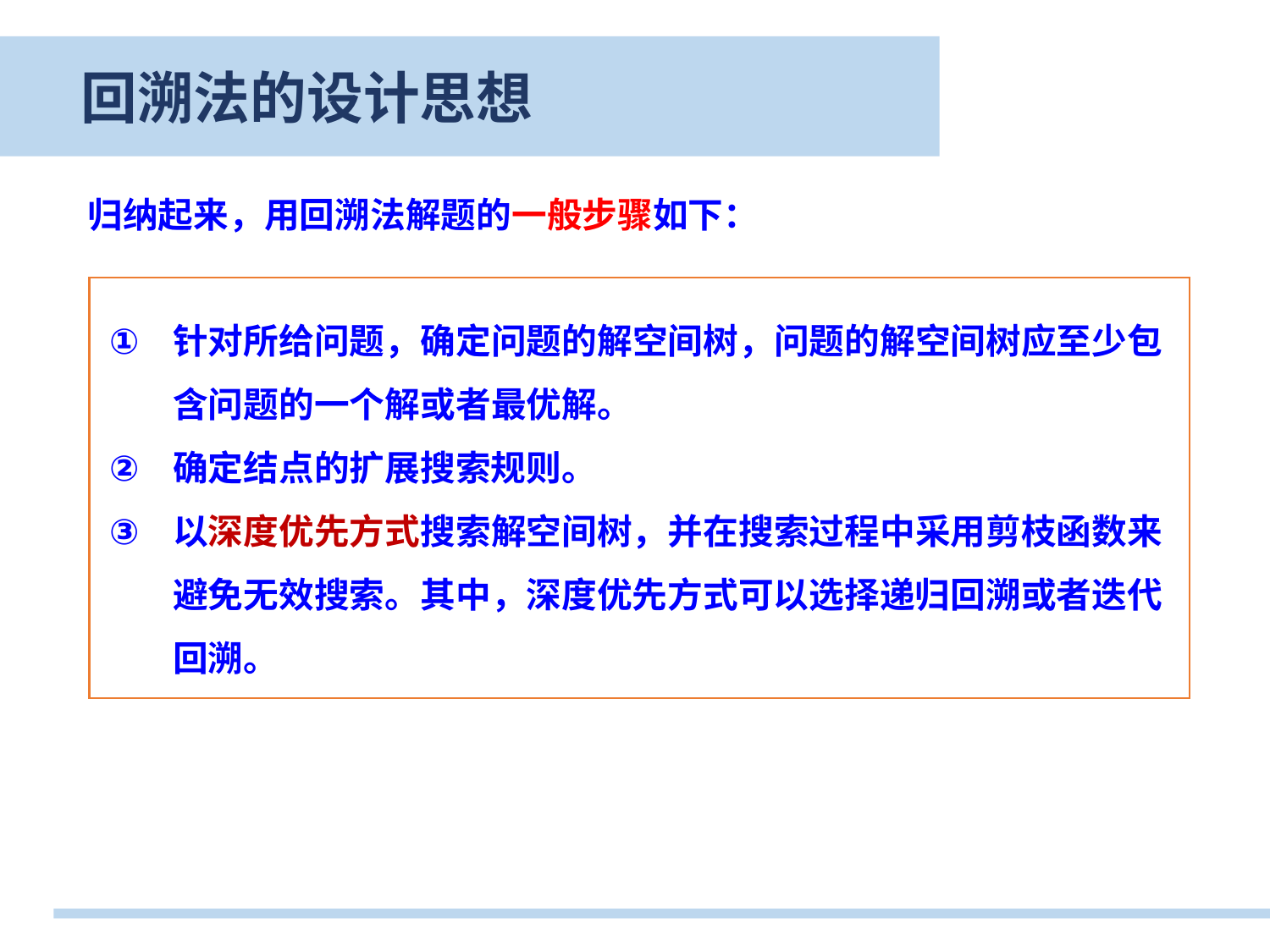

回溯法的设计思想
归纳起来，用回溯法解题的一般步骤如下：
针对所给问题，确定问题的解空间树，问题的解空间树应至少包含问题的一个解或者最优解。
确定结点的扩展搜索规则。
以深度优先方式搜索解空间树，并在搜索过程中采用剪枝函数来避免无效搜索。其中，深度优先方式可以选择递归回溯或者迭代回溯。